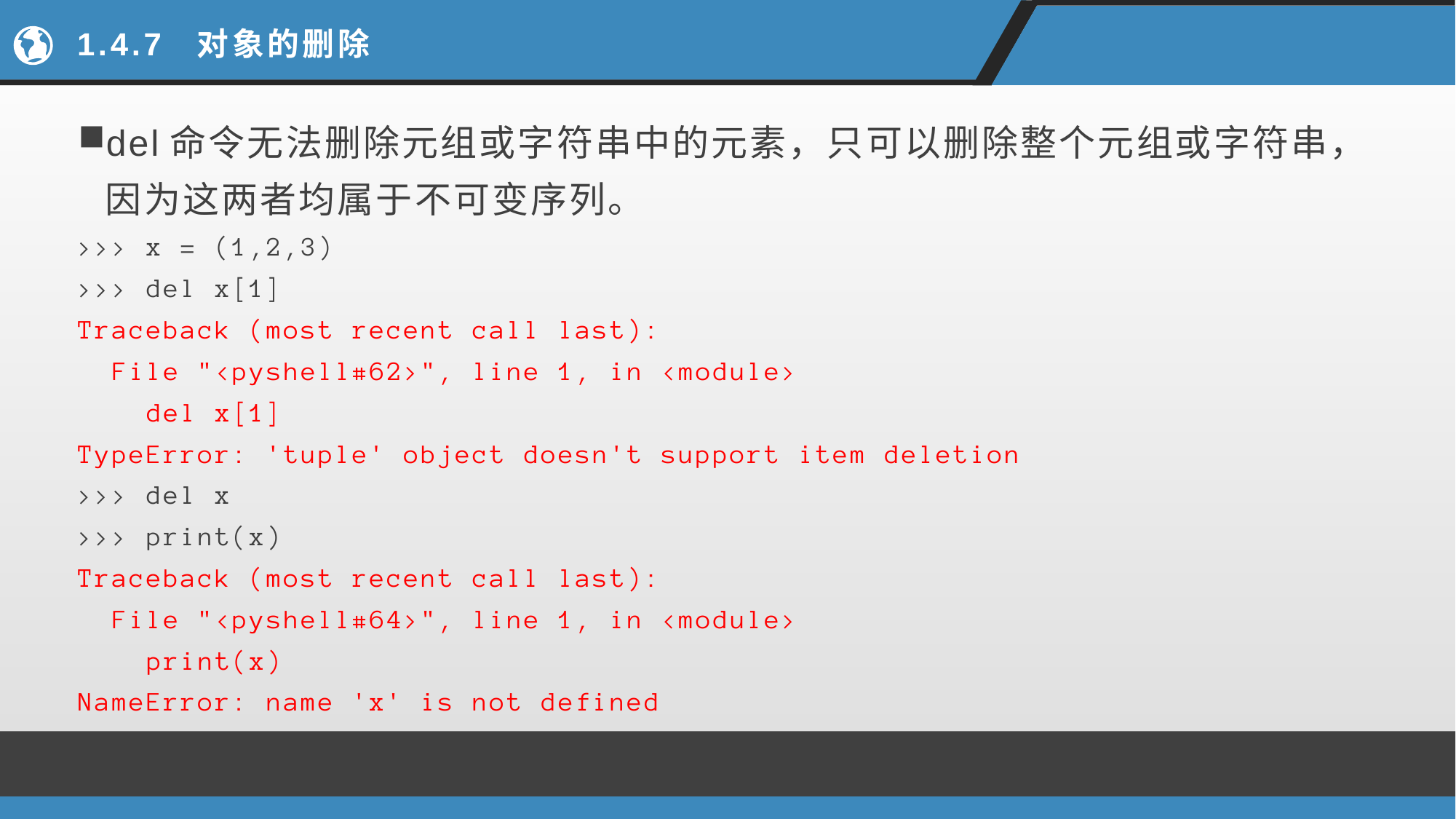

# 1.4.7  对象的删除

del命令无法删除元组或字符串中的元素，只可以删除整个元组或字符串，因为这两者均属于不可变序列。
>>> x = (1,2,3)
>>> del x[1]
Traceback (most recent call last):
  File "<pyshell#62>", line 1, in <module>
    del x[1]
TypeError: 'tuple' object doesn't support item deletion
>>> del x
>>> print(x)
Traceback (most recent call last):
  File "<pyshell#64>", line 1, in <module>
    print(x)
NameError: name 'x' is not defined